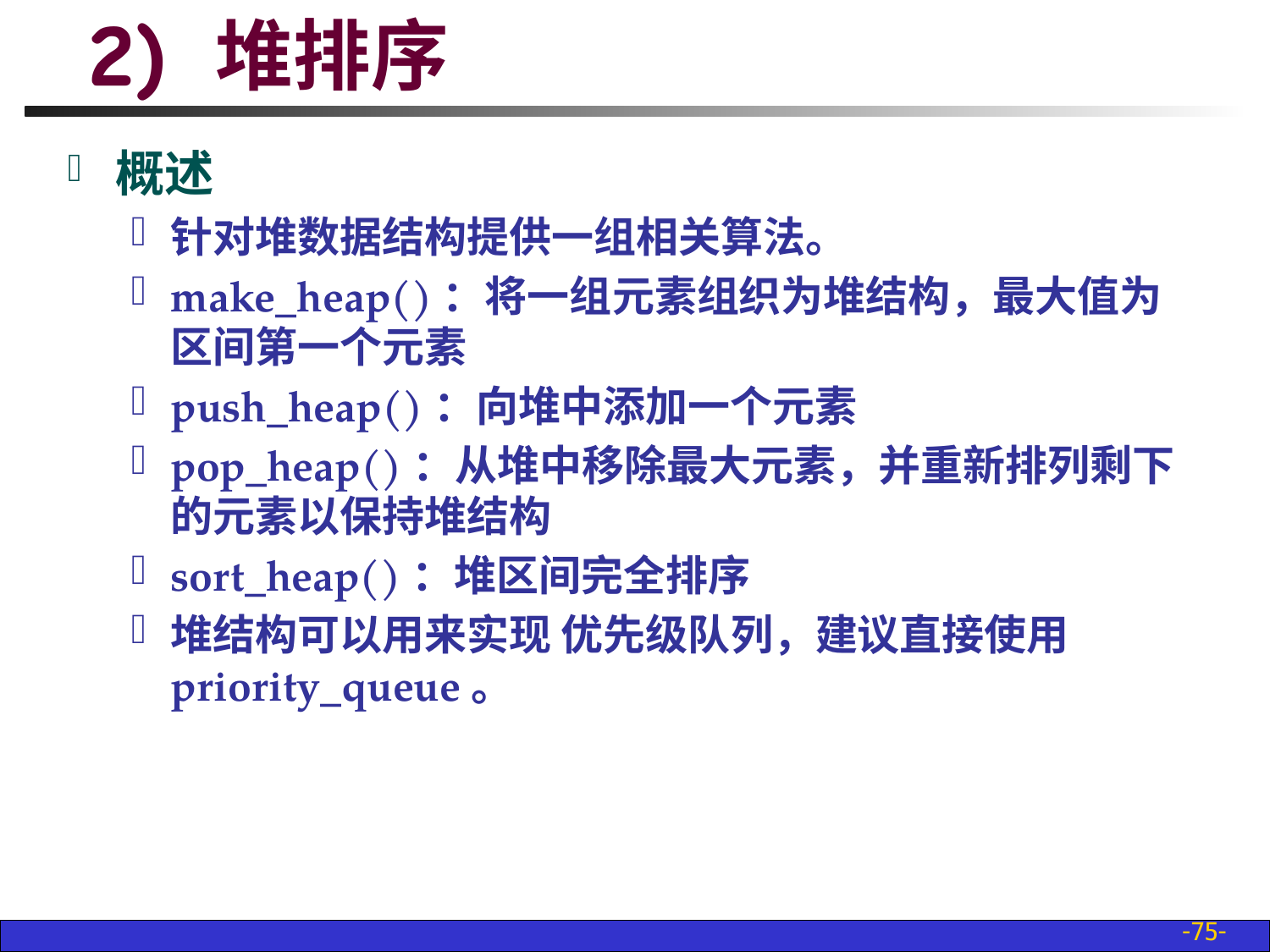

# 2) 堆排序
概述
针对堆数据结构提供一组相关算法。
make_heap()：将一组元素组织为堆结构，最大值为区间第一个元素
push_heap()：向堆中添加一个元素
pop_heap()：从堆中移除最大元素，并重新排列剩下的元素以保持堆结构
sort_heap()：堆区间完全排序
堆结构可以用来实现 优先级队列，建议直接使用priority_queue。
-75-